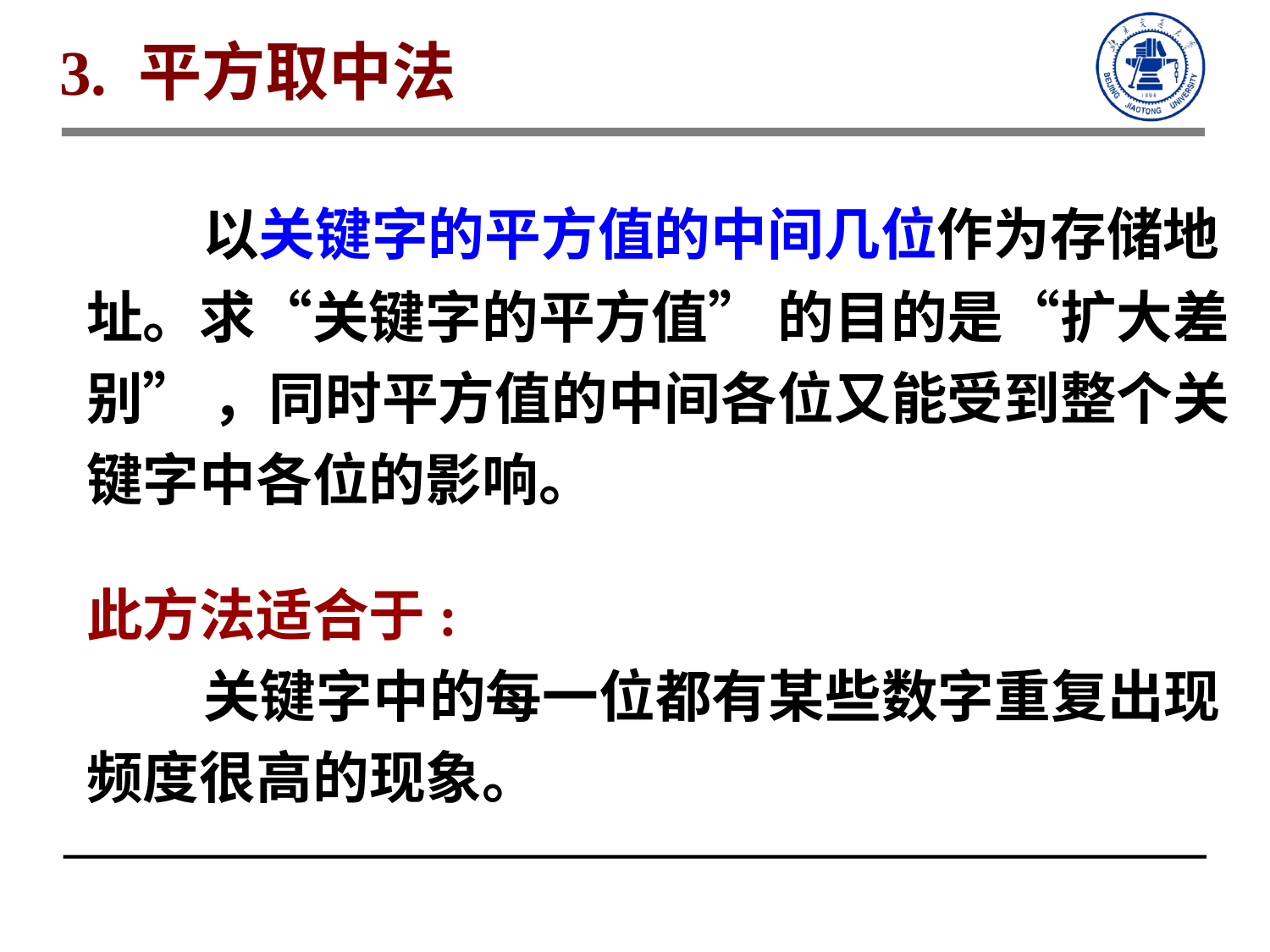

3. 平方取中法
       以关键字的平方值的中间几位作为存储地址。求“关键字的平方值” 的目的是“扩大差别” ，同时平方值的中间各位又能受到整个关键字中各位的影响。
此方法适合于:
        关键字中的每一位都有某些数字重复出现频度很高的现象。